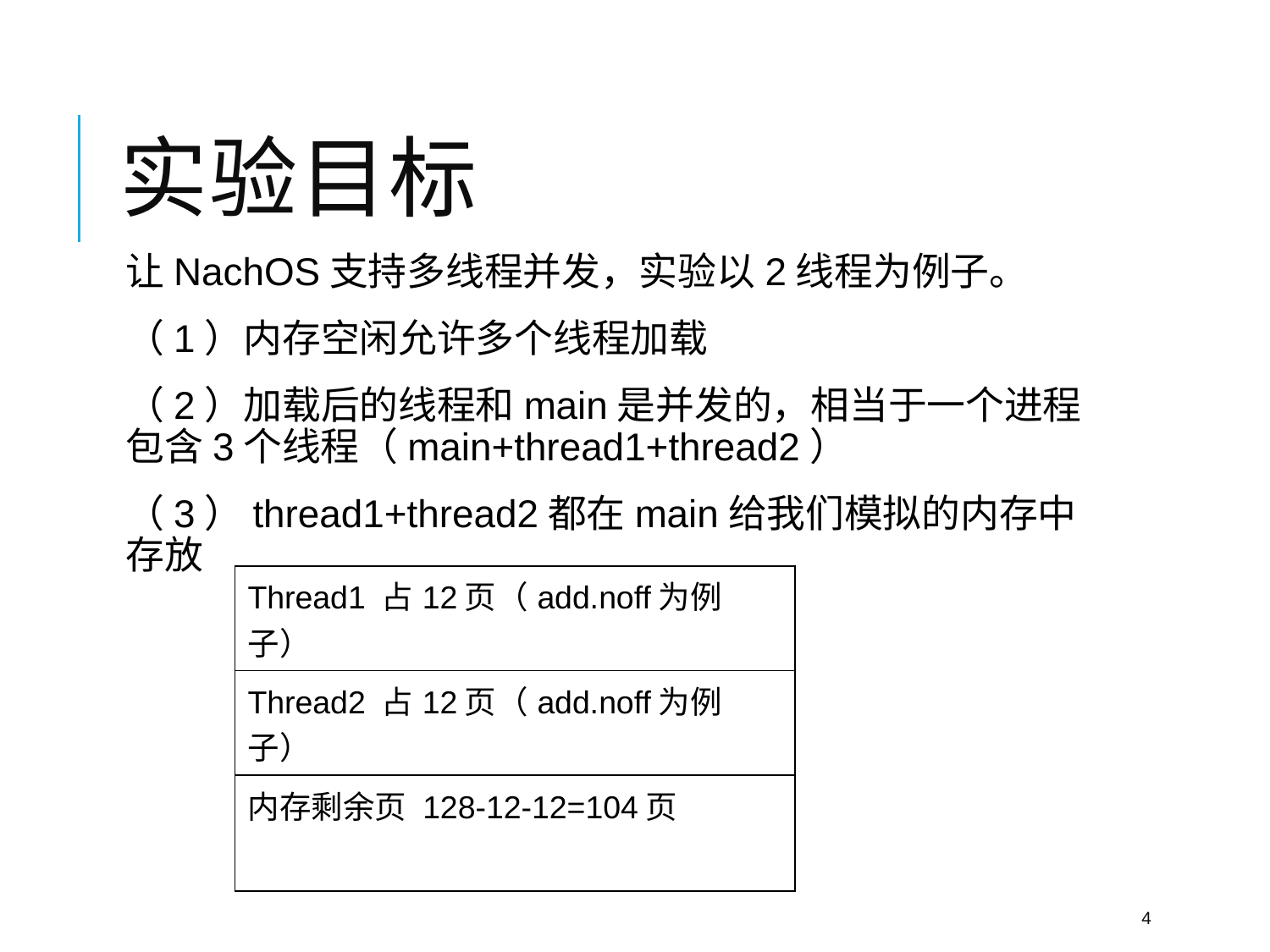

# 实验目标
让NachOS支持多线程并发，实验以2线程为例子。
（1）内存空闲允许多个线程加载
（2）加载后的线程和main是并发的，相当于一个进程包含3个线程（main+thread1+thread2）
（3）thread1+thread2都在main给我们模拟的内存中存放

| Thread1 占12页（add.noff为例子） |
| --- |
| Thread2 占12页（add.noff为例子） |
| 内存剩余页 128-12-12=104页 |
4